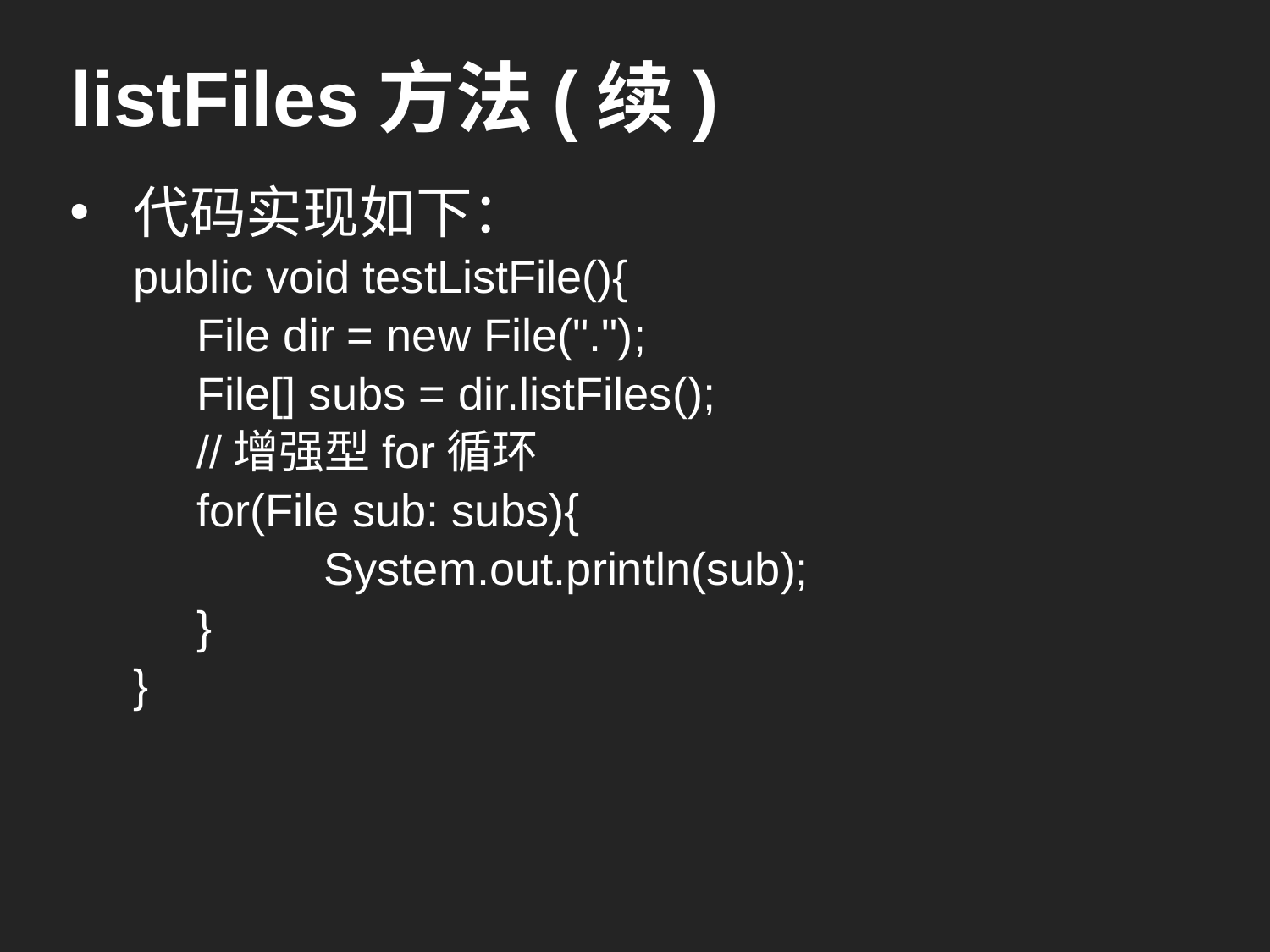

# listFiles方法(续)
代码实现如下：
public void testListFile(){
File dir = new File(".");
File[] subs = dir.listFiles();
//增强型for循环
for(File sub: subs){
	System.out.println(sub);
}
}